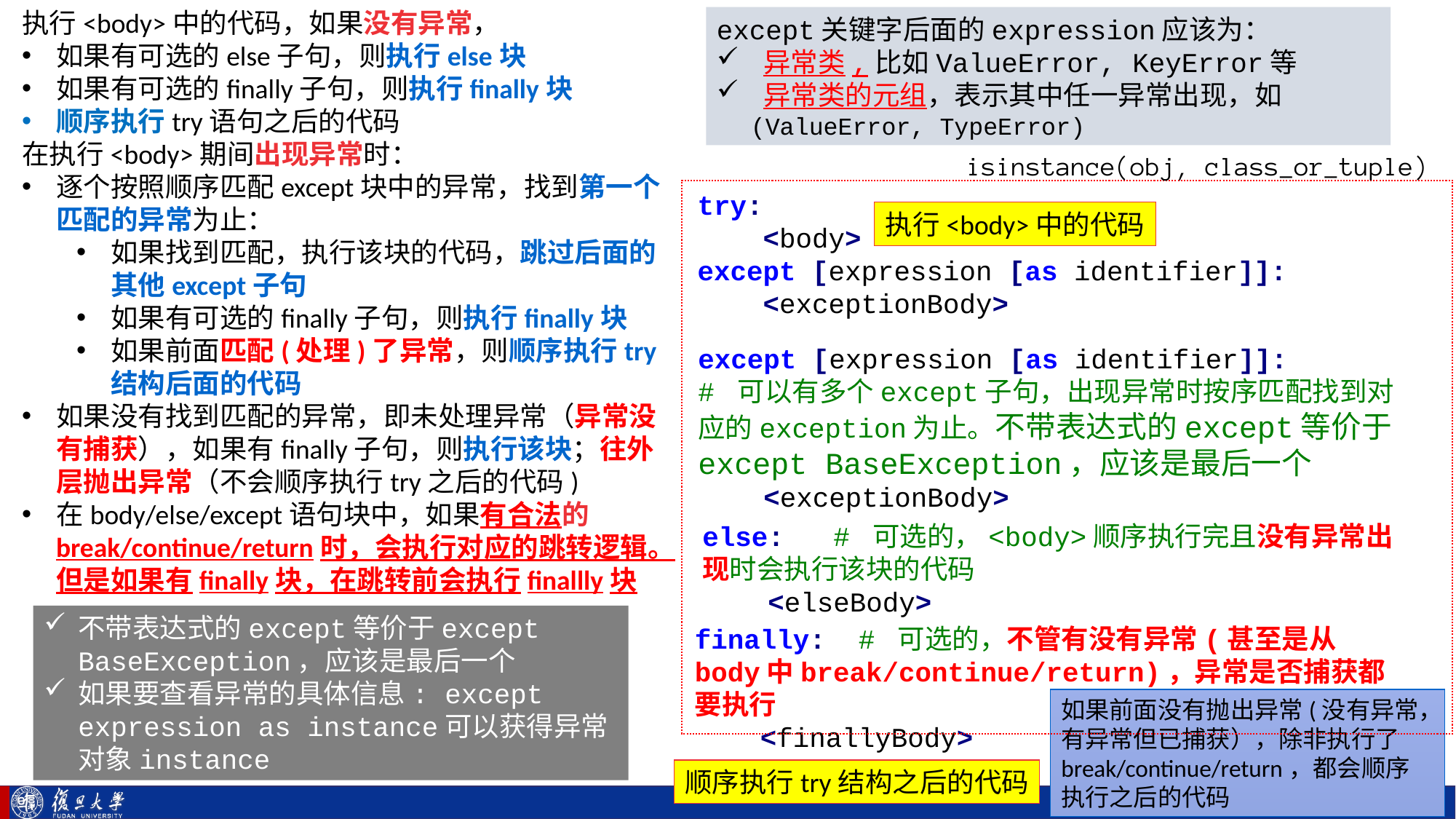

执行<body>中的代码，如果没有异常，
如果有可选的else子句，则执行else块
如果有可选的finally子句，则执行finally块
顺序执行try语句之后的代码
在执行<body>期间出现异常时：
逐个按照顺序匹配except块中的异常，找到第一个匹配的异常为止：
如果找到匹配，执行该块的代码，跳过后面的其他except子句
如果有可选的finally子句，则执行finally块
如果前面匹配(处理)了异常，则顺序执行try结构后面的代码
如果没有找到匹配的异常，即未处理异常（异常没有捕获），如果有finally子句，则执行该块；往外层抛出异常（不会顺序执行try之后的代码)
在body/else/except语句块中，如果有合法的break/continue/return时，会执行对应的跳转逻辑。但是如果有finally块，在跳转前会执行finallly块
except关键字后面的expression应该为：
 异常类,比如ValueError, KeyError等
 异常类的元组，表示其中任一异常出现，如 (ValueError, TypeError)
isinstance(obj, class_or_tuple)

try:
    <body>
except [expression [as identifier]]:
    <exceptionBody>
执行<body>中的代码

except [expression [as identifier]]:
# 可以有多个except子句，出现异常时按序匹配找到对应的exception为止。不带表达式的except等价于except BaseException，应该是最后一个
    <exceptionBody>
else:   # 可选的，<body>顺序执行完且没有异常出现时会执行该块的代码
    <elseBody>
不带表达式的except等价于except BaseException，应该是最后一个
如果要查看异常的具体信息: except expression as instance可以获得异常对象instance
finally:  # 可选的，不管有没有异常(甚至是从body中break/continue/return)，异常是否捕获都要执行
    <finallyBody>
如果前面没有抛出异常(没有异常，有异常但已捕获），除非执行了break/continue/return，都会顺序执行之后的代码
顺序执行try结构之后的代码